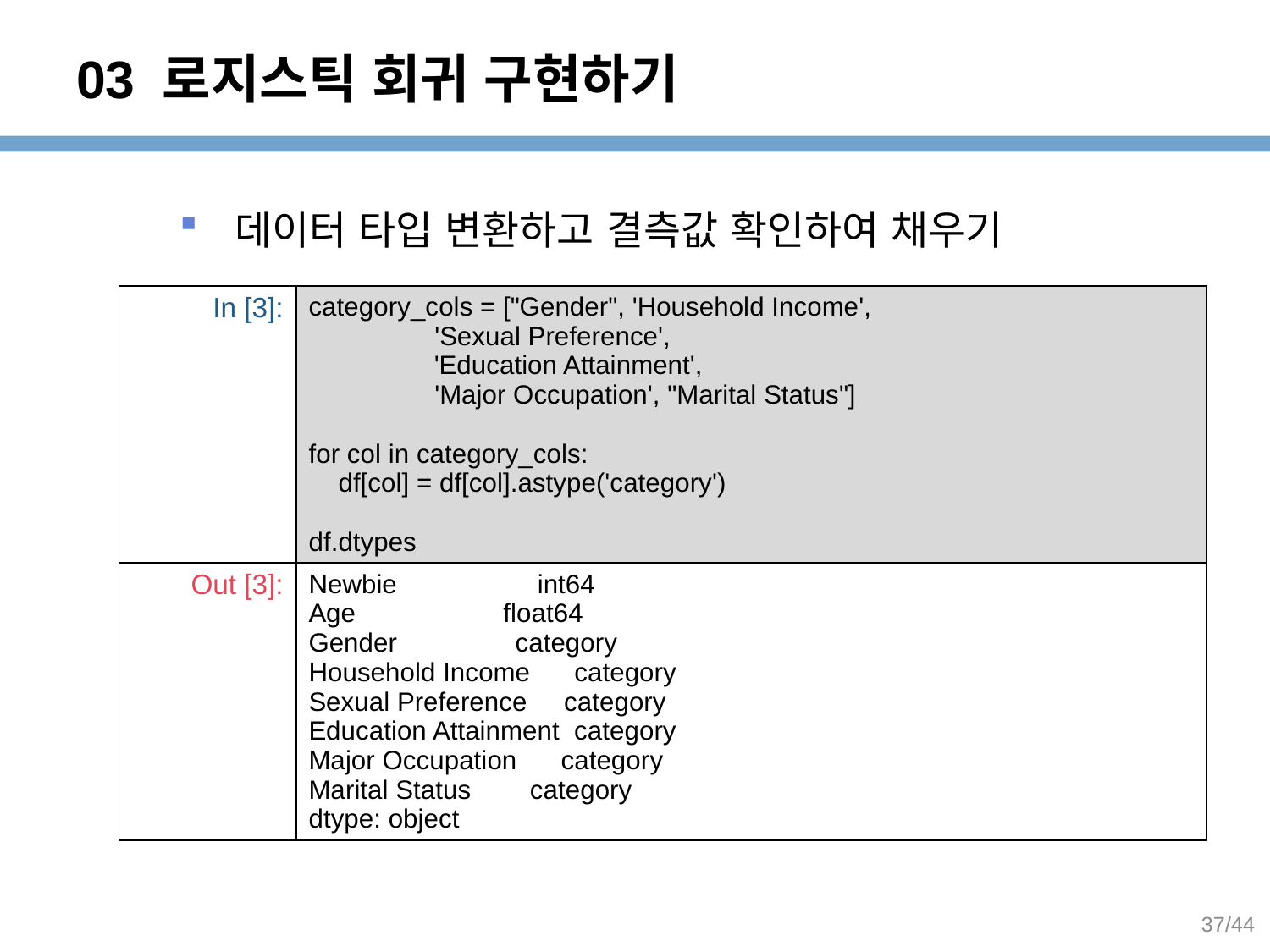

# 03 로지스틱 회귀 구현하기
데이터 타입 변환하고 결측값 확인하여 채우기
| In [3]: | category\_cols = ["Gender", 'Household Income', 'Sexual Preference', 'Education Attainment', 'Major Occupation', "Marital Status"] for col in category\_cols: df[col] = df[col].astype('category') df.dtypes |
| --- | --- |
| Out [3]: | Newbie int64 Age float64 Gender category Household Income category Sexual Preference category Education Attainment category Major Occupation category Marital Status category dtype: object |
37/44